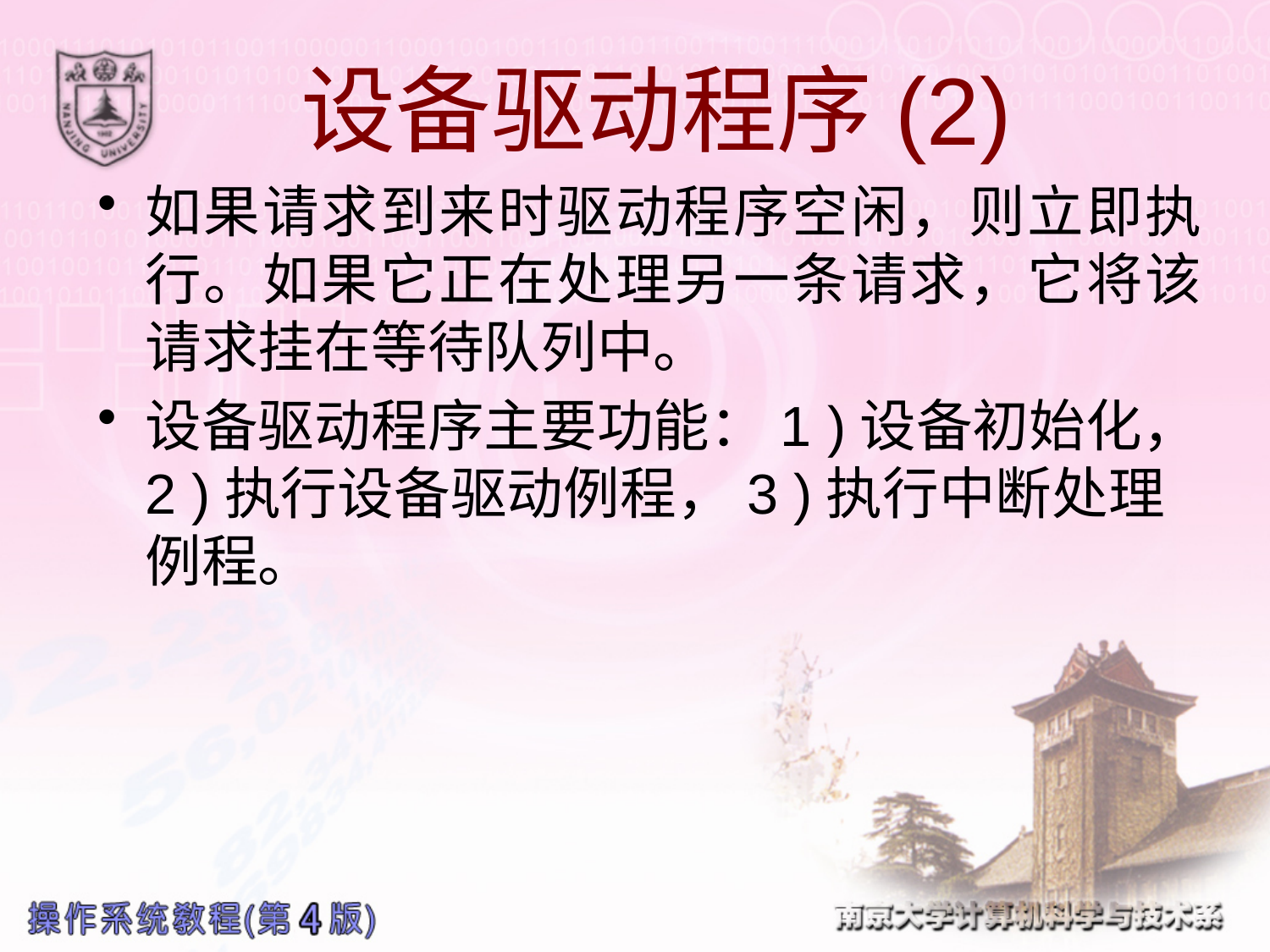

# 设备驱动程序(2)
如果请求到来时驱动程序空闲，则立即执行。如果它正在处理另一条请求，它将该请求挂在等待队列中。
设备驱动程序主要功能：1 )设备初始化，2 )执行设备驱动例程，3 )执行中断处理例程。